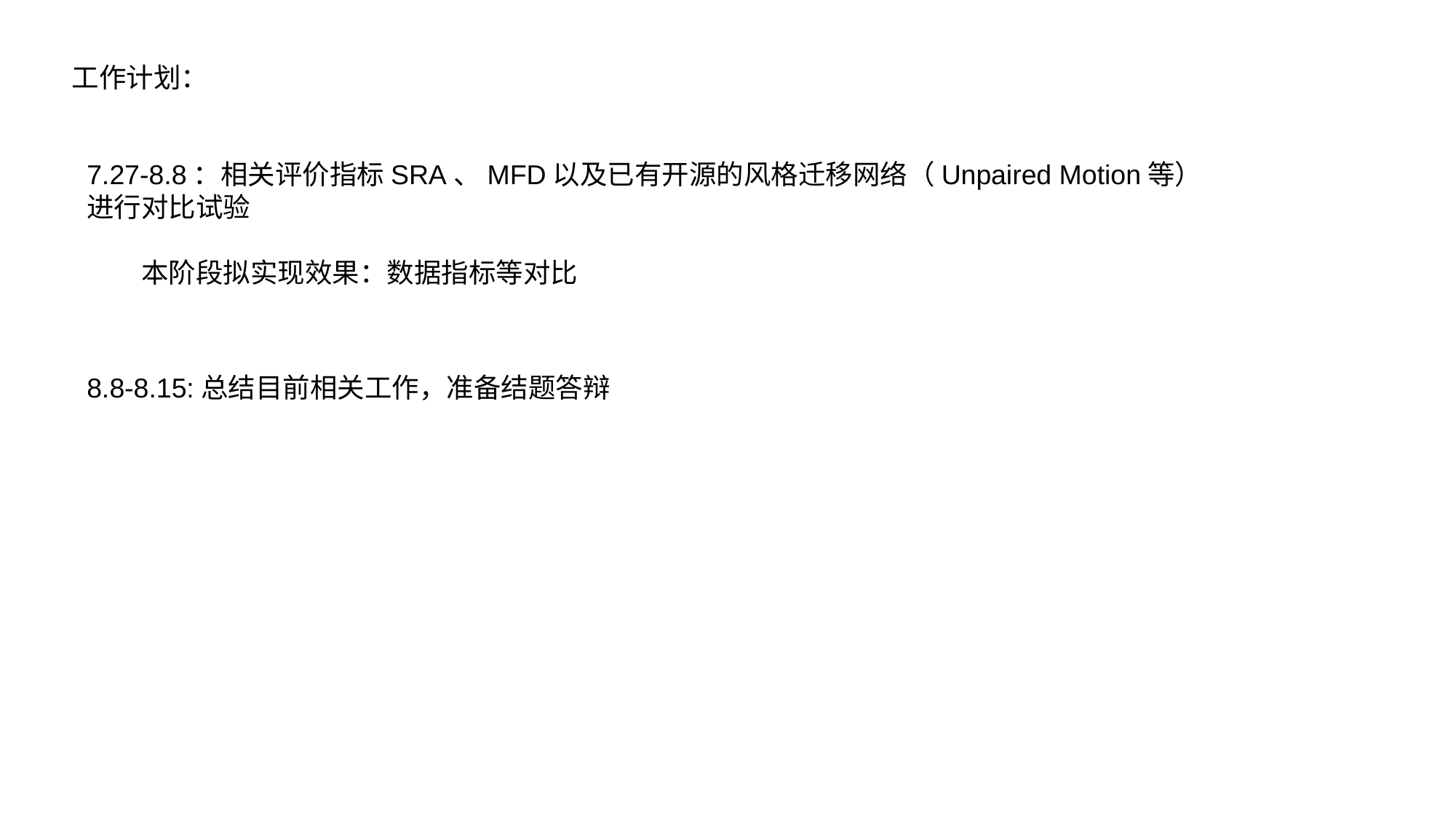

工作计划：
7.27-8.8：相关评价指标SRA、MFD以及已有开源的风格迁移网络（Unpaired Motion等）进行对比试验

本阶段拟实现效果：数据指标等对比

8.8-8.15:总结目前相关工作，准备结题答辩